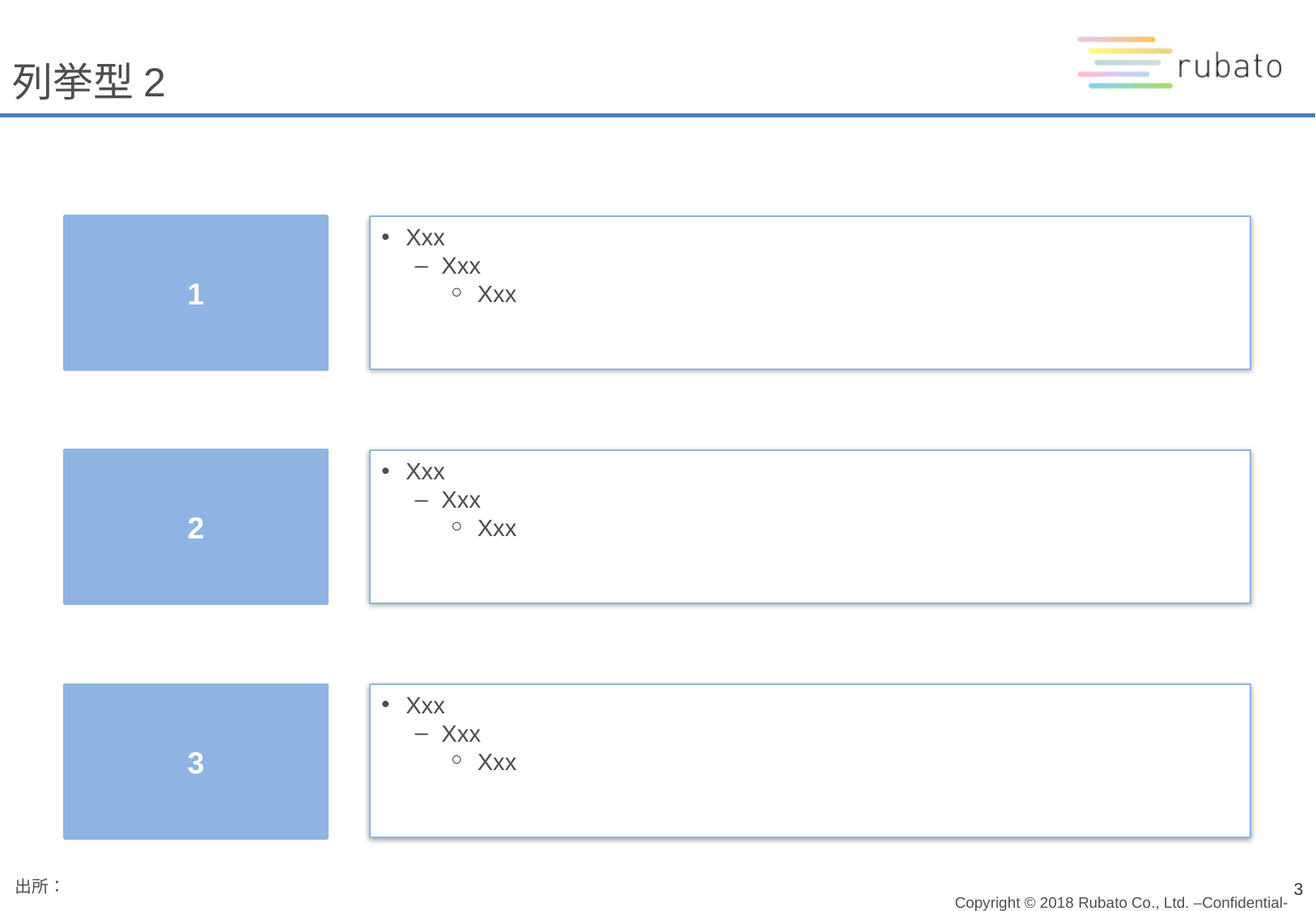

# 列挙型2

1
Xxx
Xxx
Xxx
2
Xxx
Xxx
Xxx
Xxx
Xxx
Xxx
3
出所：
3